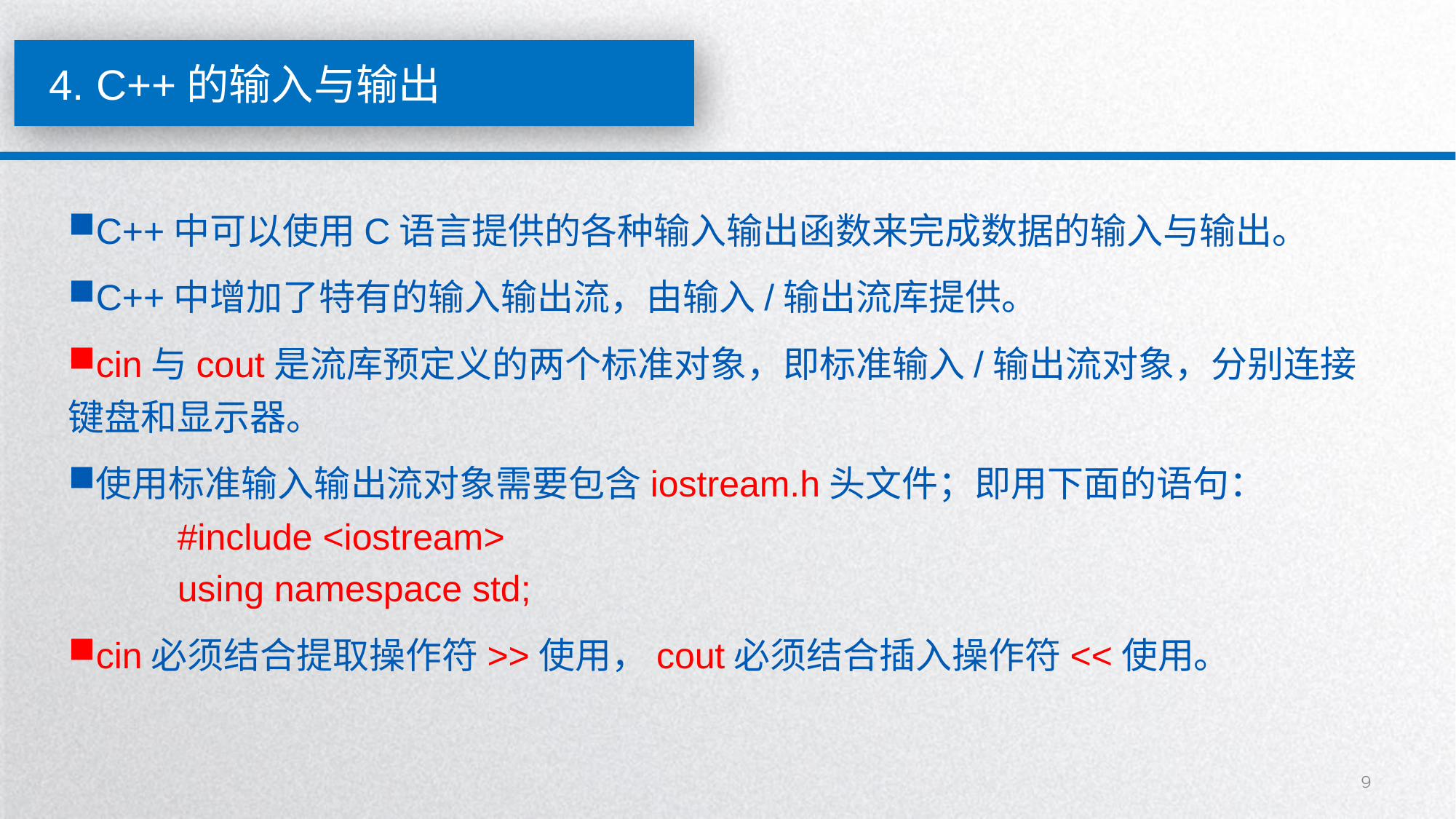

4. C++的输入与输出
C++中可以使用C语言提供的各种输入输出函数来完成数据的输入与输出。
C++中增加了特有的输入输出流，由输入/输出流库提供。
cin与cout是流库预定义的两个标准对象，即标准输入/输出流对象，分别连接键盘和显示器。
使用标准输入输出流对象需要包含iostream.h头文件；即用下面的语句：
#include <iostream>
using namespace std;
cin必须结合提取操作符>>使用，cout必须结合插入操作符<<使用。
9